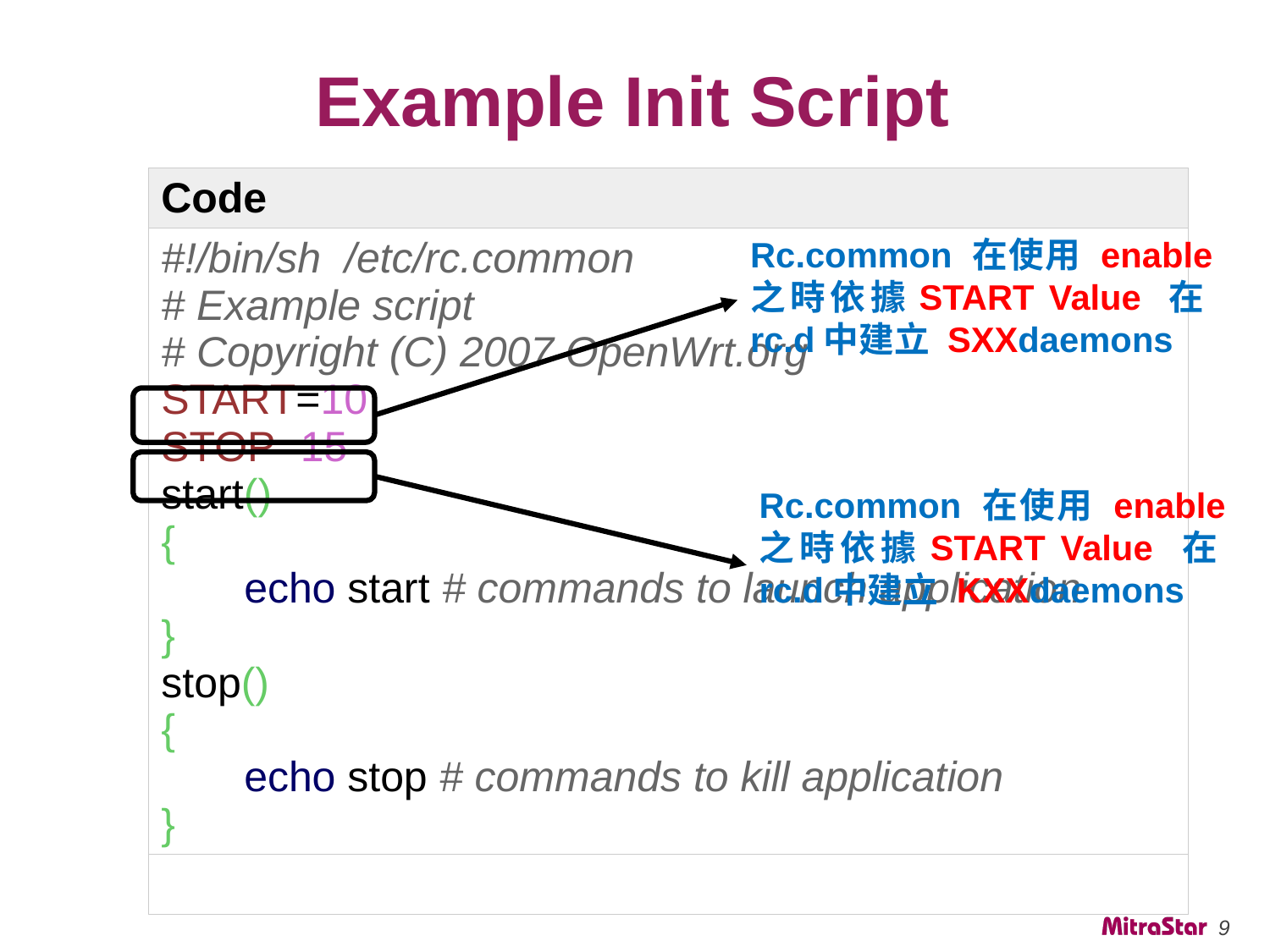

Example Init Script
| Code |
| --- |
| #!/bin/sh /etc/rc.common # Example script # Copyright (C) 2007 OpenWrt.org   START=10 STOP=15   start() { echo start # commands to launch application }   stop() { echo stop # commands to kill application } |
|  |
Rc.common 在使用 enable 之時依據START Value 在rc.d中建立 SXXdaemons

Rc.common 在使用 enable 之時依據START Value 在rc.d中建立 KXXdaemons